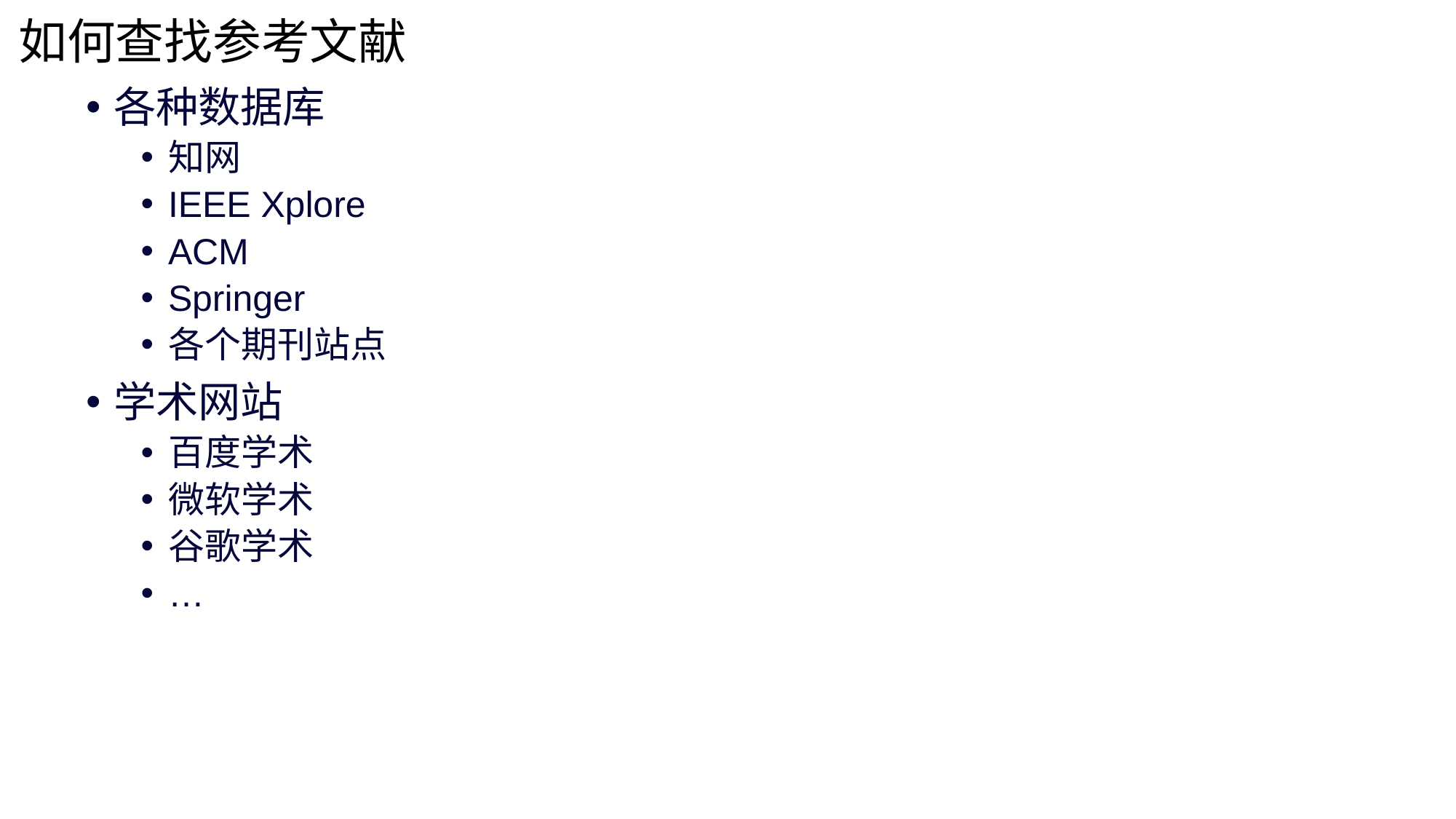

如何查找参考文献
各种数据库
知网
IEEE Xplore
ACM
Springer
各个期刊站点
学术网站
百度学术
微软学术
谷歌学术
…